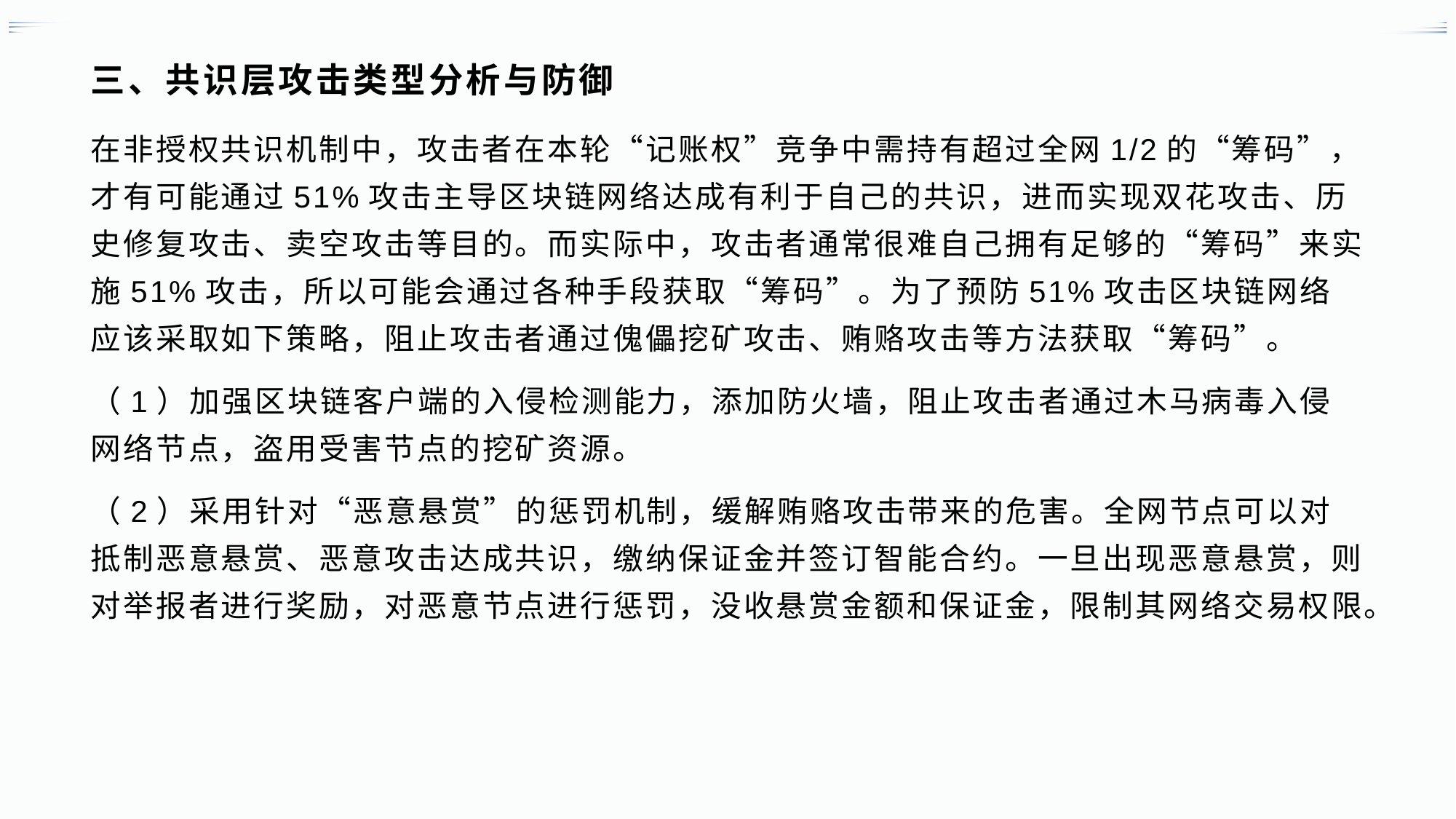

# 三、共识层攻击类型分析与防御
在非授权共识机制中，攻击者在本轮“记账权”竞争中需持有超过全网1/2的“筹码”，才有可能通过51%攻击主导区块链网络达成有利于自己的共识，进而实现双花攻击、历史修复攻击、卖空攻击等目的。而实际中，攻击者通常很难自己拥有足够的“筹码”来实施51%攻击，所以可能会通过各种手段获取“筹码”。为了预防51%攻击区块链网络应该采取如下策略，阻止攻击者通过傀儡挖矿攻击、贿赂攻击等方法获取“筹码”。
（1）加强区块链客户端的入侵检测能力，添加防火墙，阻止攻击者通过木马病毒入侵网络节点，盗用受害节点的挖矿资源。
（2）采用针对“恶意悬赏”的惩罚机制，缓解贿赂攻击带来的危害。全网节点可以对抵制恶意悬赏、恶意攻击达成共识，缴纳保证金并签订智能合约。一旦出现恶意悬赏，则对举报者进行奖励，对恶意节点进行惩罚，没收悬赏金额和保证金，限制其网络交易权限。